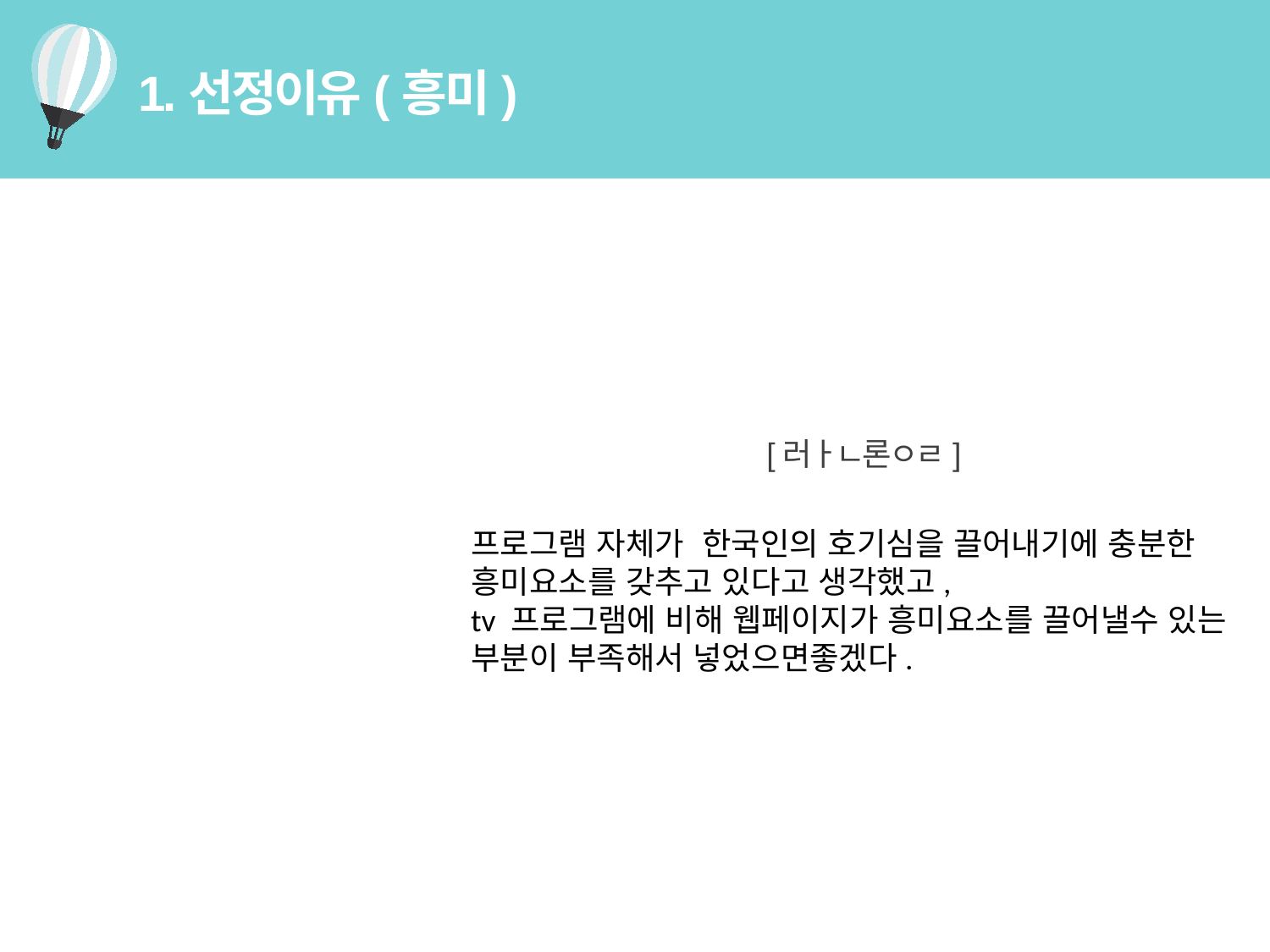

1.선정이유(흥미)
[러ㅏㄴ론ㅇㄹ]
프로그램 자체가  한국인의 호기심을 끌어내기에 충분한 흥미요소를 갖추고 있다고 생각했고,
tv 프로그램에 비해 웹페이지가 흥미요소를 끌어낼수 있는 부분이 부족해서 넣었으면좋겠다.